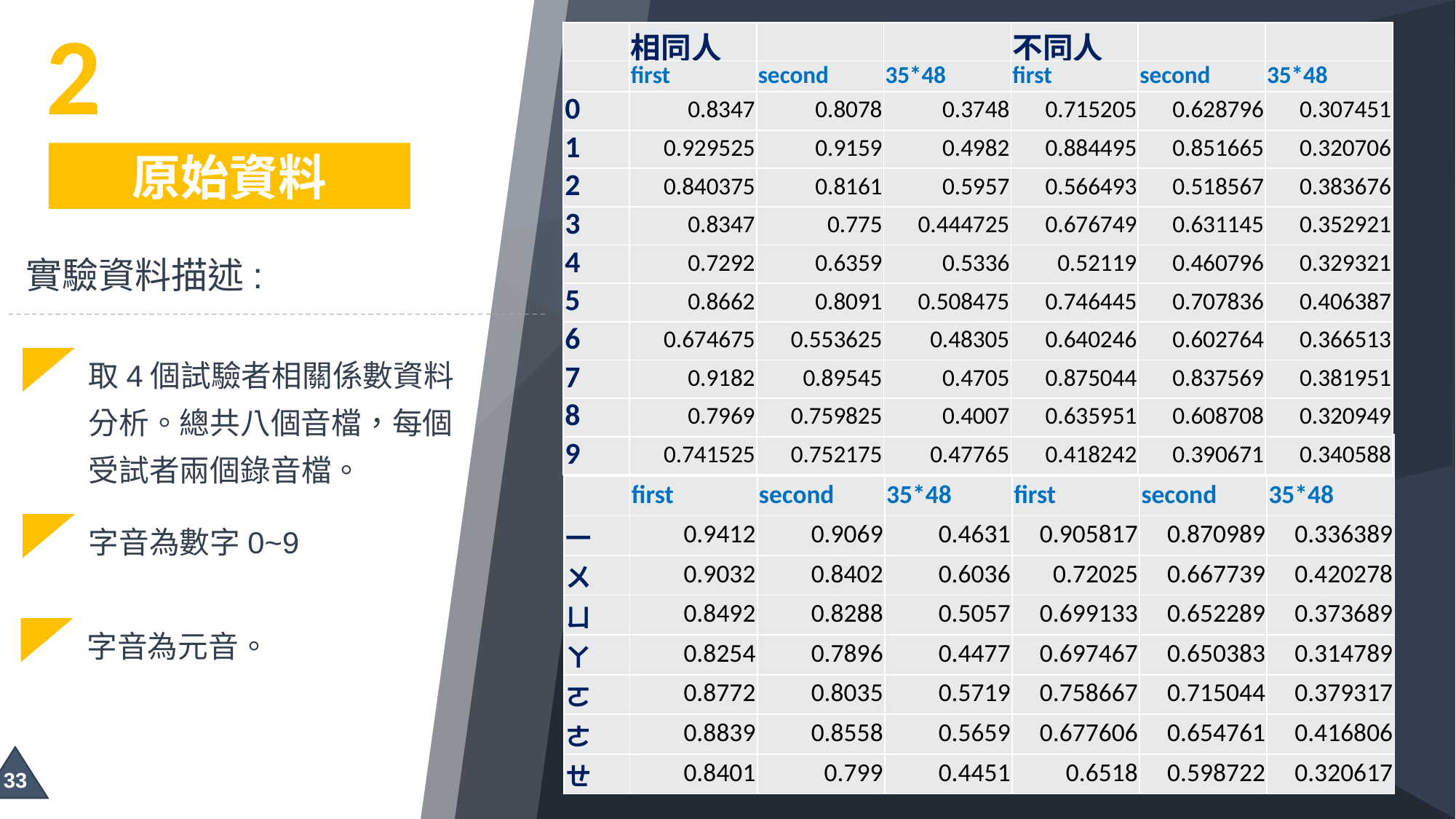

2
|  | 相同人 |  |  | 不同人 |  |  |
| --- | --- | --- | --- | --- | --- | --- |
|  | first | second | 35\*48 | first | second | 35\*48 |
| 0 | 0.8347 | 0.8078 | 0.3748 | 0.715205 | 0.628796 | 0.307451 |
| 1 | 0.929525 | 0.9159 | 0.4982 | 0.884495 | 0.851665 | 0.320706 |
| 2 | 0.840375 | 0.8161 | 0.5957 | 0.566493 | 0.518567 | 0.383676 |
| 3 | 0.8347 | 0.775 | 0.444725 | 0.676749 | 0.631145 | 0.352921 |
| 4 | 0.7292 | 0.6359 | 0.5336 | 0.52119 | 0.460796 | 0.329321 |
| 5 | 0.8662 | 0.8091 | 0.508475 | 0.746445 | 0.707836 | 0.406387 |
| 6 | 0.674675 | 0.553625 | 0.48305 | 0.640246 | 0.602764 | 0.366513 |
| 7 | 0.9182 | 0.89545 | 0.4705 | 0.875044 | 0.837569 | 0.381951 |
| 8 | 0.7969 | 0.759825 | 0.4007 | 0.635951 | 0.608708 | 0.320949 |
| 9 | 0.741525 | 0.752175 | 0.47765 | 0.418242 | 0.390671 | 0.340588 |
利用Modulation spectrogram區分不同音色
原始資料
實驗資料描述:

取4個試驗者相關係數資料分析。總共八個音檔，每個受試者兩個錄音檔。

|  | 相同人 |  |  | 不同人 |  |  |
| --- | --- | --- | --- | --- | --- | --- |
|  | first | second | 35\*48 | first | second | 35\*48 |
| 一 | 0.9412 | 0.9069 | 0.4631 | 0.905817 | 0.870989 | 0.336389 |
| ㄨ | 0.9032 | 0.8402 | 0.6036 | 0.72025 | 0.667739 | 0.420278 |
| ㄩ | 0.8492 | 0.8288 | 0.5057 | 0.699133 | 0.652289 | 0.373689 |
| ㄚ | 0.8254 | 0.7896 | 0.4477 | 0.697467 | 0.650383 | 0.314789 |
| ㄛ | 0.8772 | 0.8035 | 0.5719 | 0.758667 | 0.715044 | 0.379317 |
| ㄜ | 0.8839 | 0.8558 | 0.5659 | 0.677606 | 0.654761 | 0.416806 |
| ㄝ | 0.8401 | 0.799 | 0.4451 | 0.6518 | 0.598722 | 0.320617 |
字音為數字0~9

字音為元音。

33